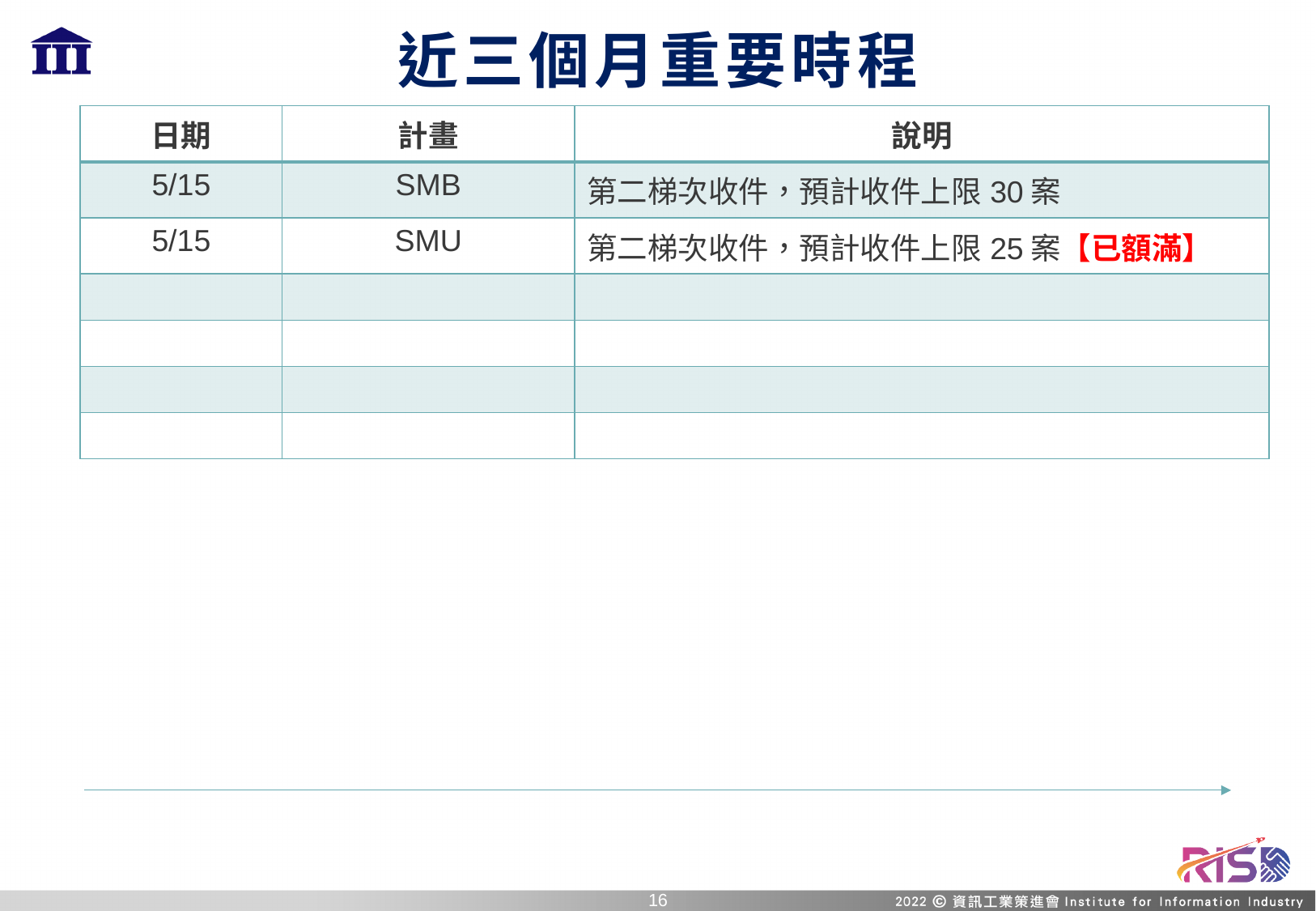

# 近三個月重要時程
| 日期 | 計畫 | 說明 |
| --- | --- | --- |
| 5/15 | SMB | 第二梯次收件，預計收件上限30案 |
| 5/15 | SMU | 第二梯次收件，預計收件上限25案【已額滿】 |
|  |  |  |
|  |  |  |
|  |  |  |
|  |  |  |
16